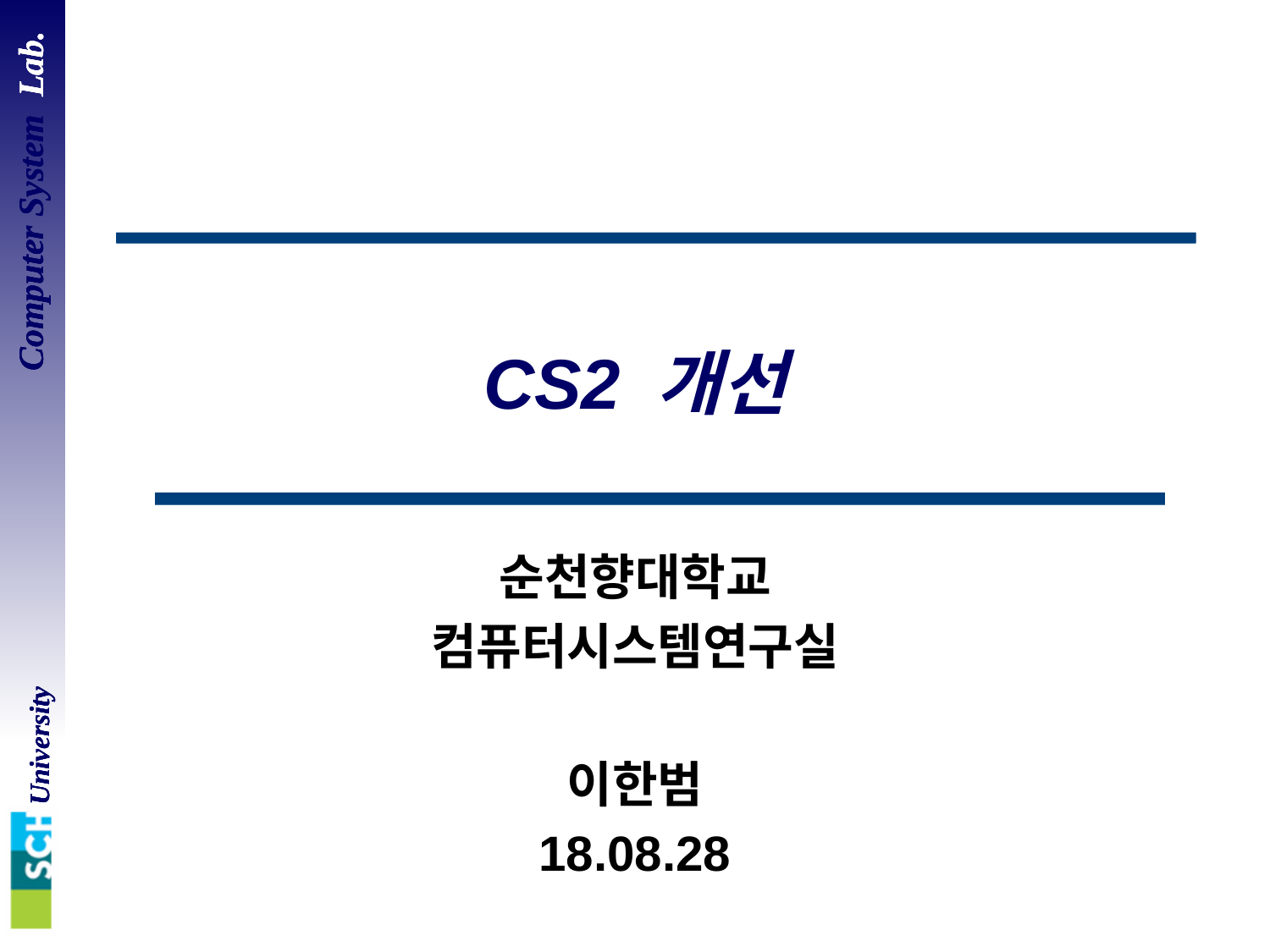

# CS2 개선
순천향대학교
컴퓨터시스템연구실

이한범
18.08.28